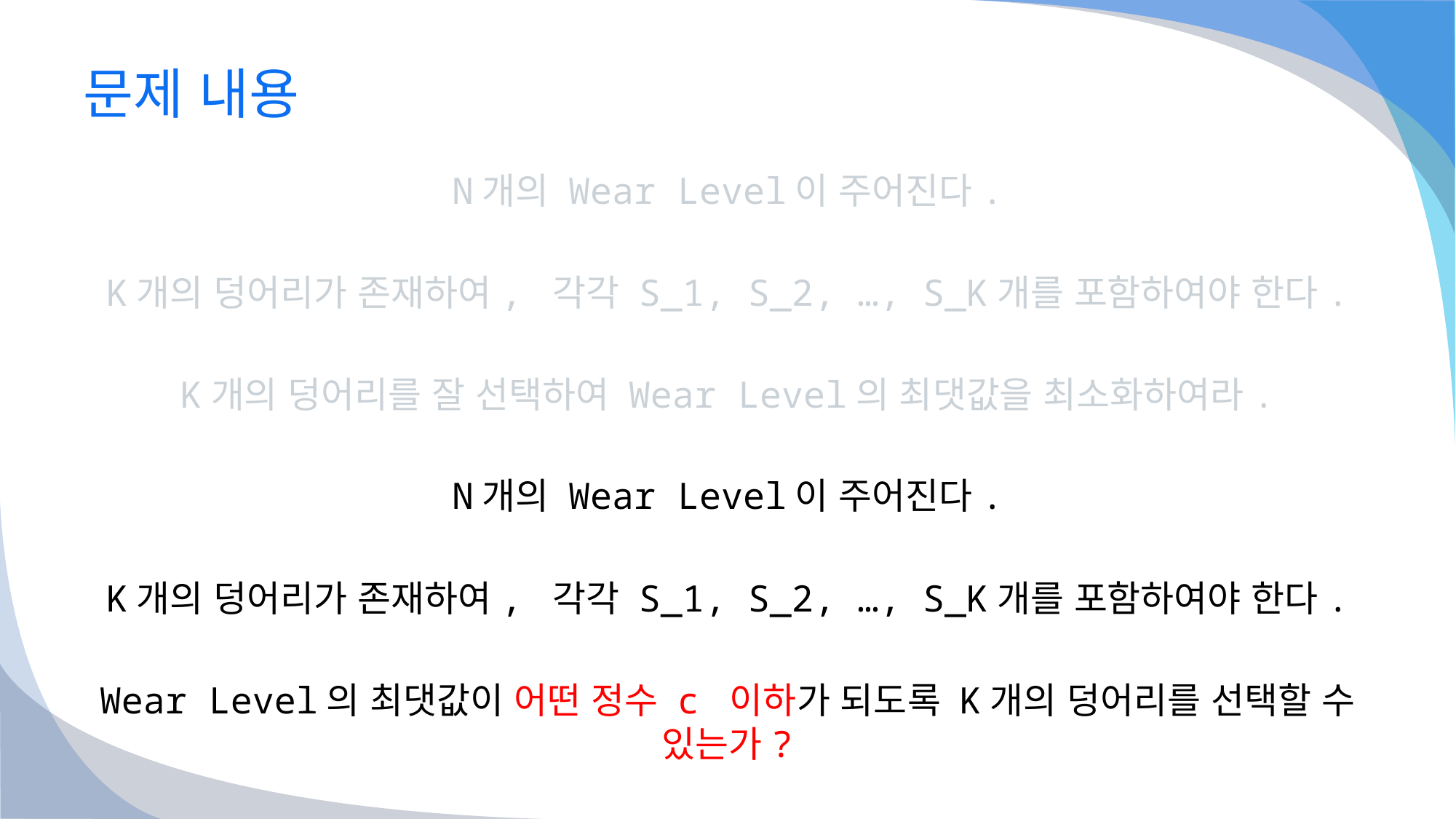

# 문제 내용
N개의 Wear Level이 주어진다.

K개의 덩어리가 존재하여, 각각 S_1, S_2, …, S_K개를 포함하여야 한다.

K개의 덩어리를 잘 선택하여 Wear Level의 최댓값을 최소화하여라.

N개의 Wear Level이 주어진다.

K개의 덩어리가 존재하여, 각각 S_1, S_2, …, S_K개를 포함하여야 한다.

Wear Level의 최댓값이 어떤 정수 c 이하가 되도록 K개의 덩어리를 선택할 수 있는가?